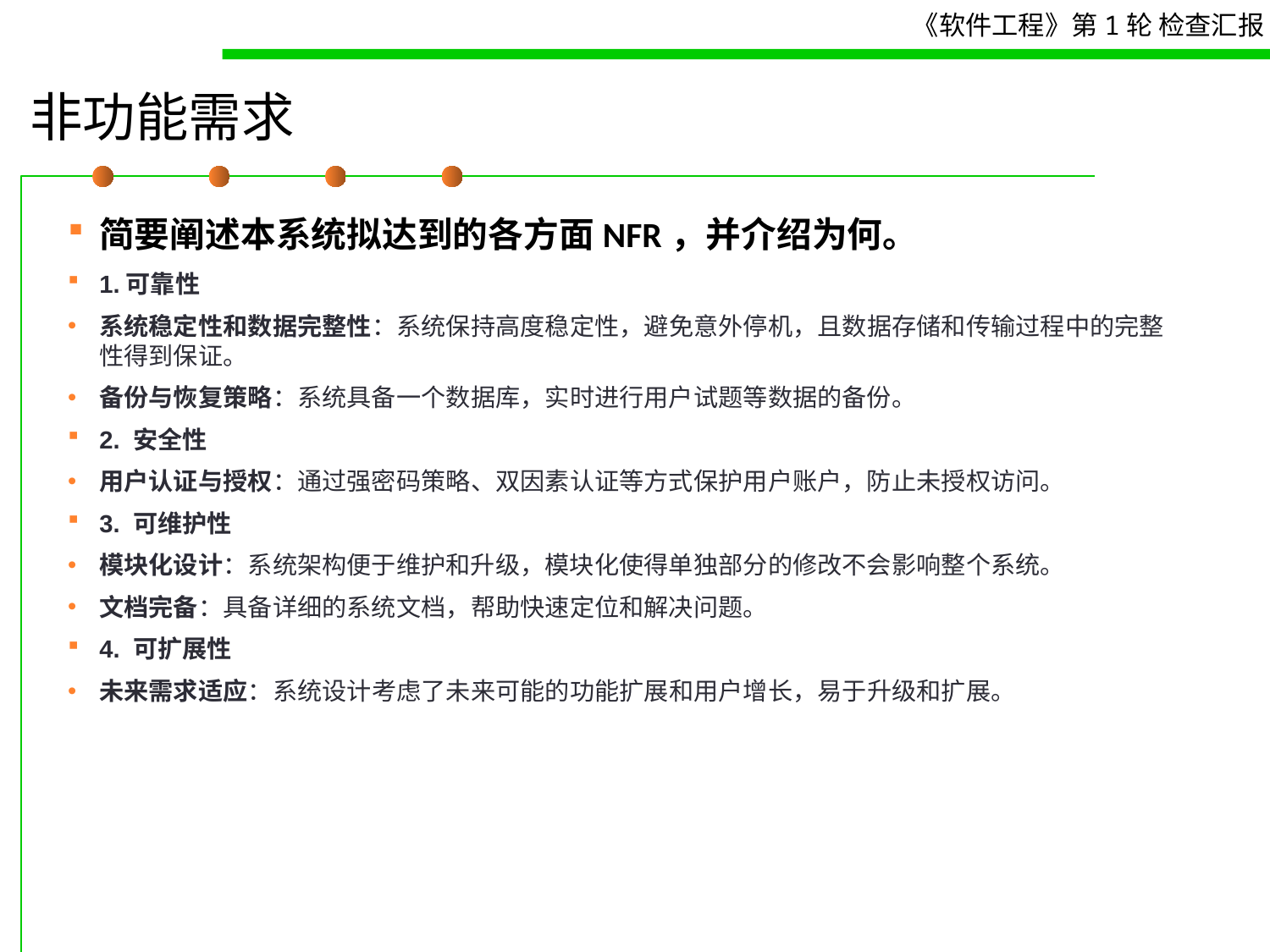

# 非功能需求
简要阐述本系统拟达到的各方面NFR，并介绍为何。
1.可靠性
系统稳定性和数据完整性：系统保持高度稳定性，避免意外停机，且数据存储和传输过程中的完整性得到保证。
备份与恢复策略：系统具备一个数据库，实时进行用户试题等数据的备份。
2. 安全性
用户认证与授权：通过强密码策略、双因素认证等方式保护用户账户，防止未授权访问。
3. 可维护性
模块化设计：系统架构便于维护和升级，模块化使得单独部分的修改不会影响整个系统。
文档完备：具备详细的系统文档，帮助快速定位和解决问题。
4. 可扩展性
未来需求适应：系统设计考虑了未来可能的功能扩展和用户增长，易于升级和扩展。